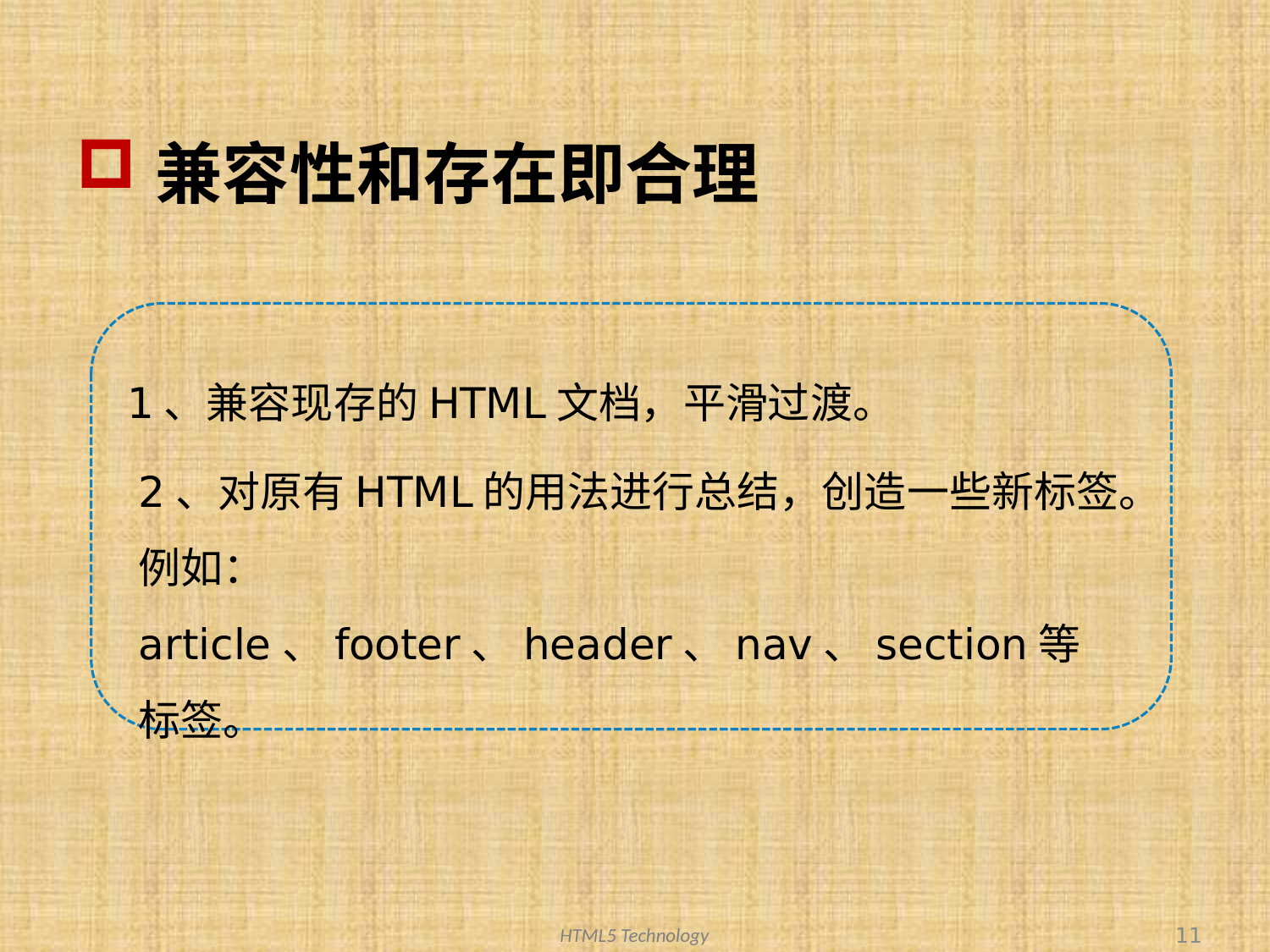

# 兼容性和存在即合理

1、兼容现存的HTML文档，平滑过渡。
2、对原有HTML的用法进行总结，创造一些新标签。例如：article、footer、header、nav、section等标签。
11
HTML5 Technology